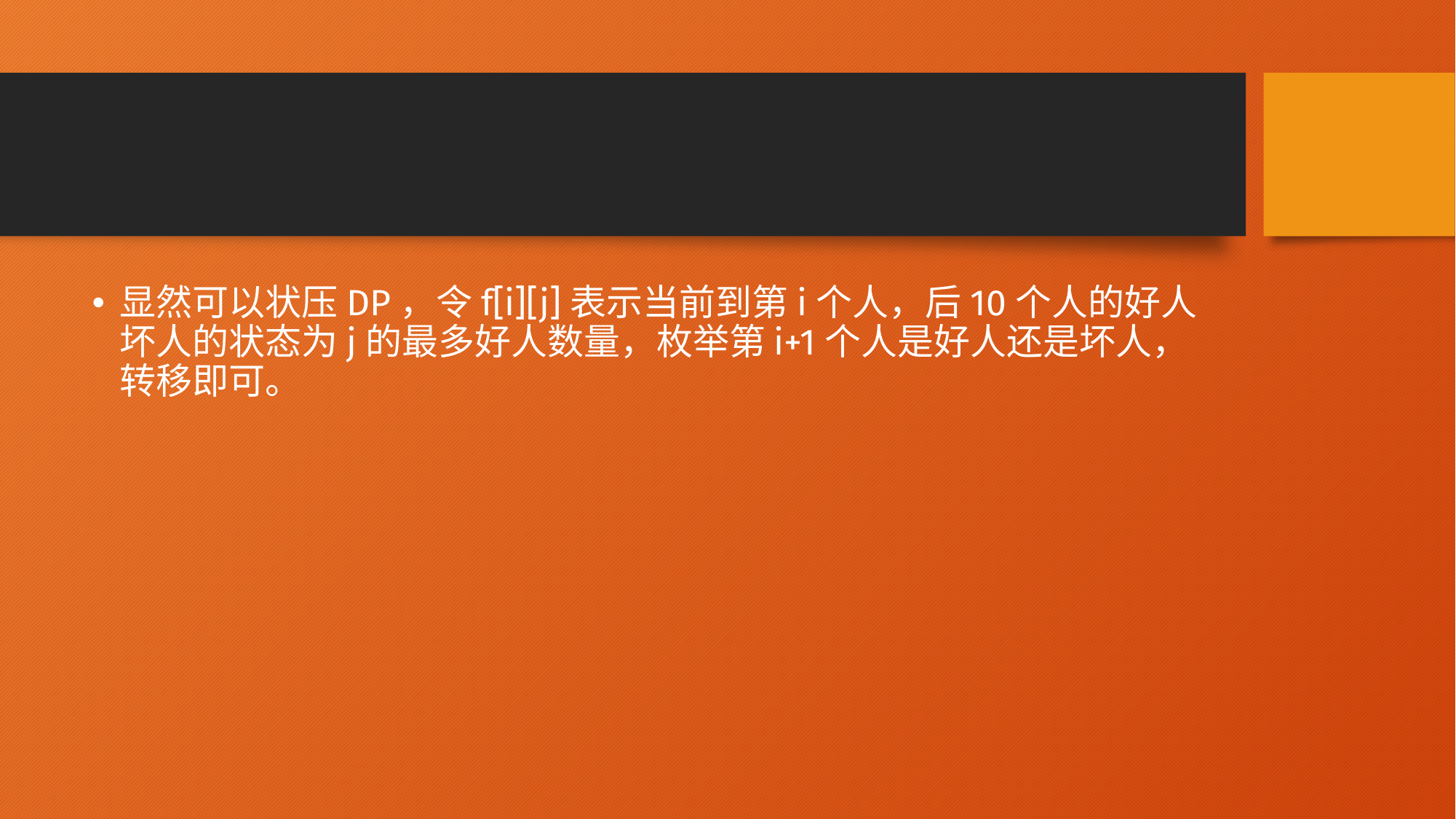

#
显然可以状压DP，令f[i][j]表示当前到第i个人，后10个人的好人坏人的状态为j的最多好人数量，枚举第i+1个人是好人还是坏人，转移即可。